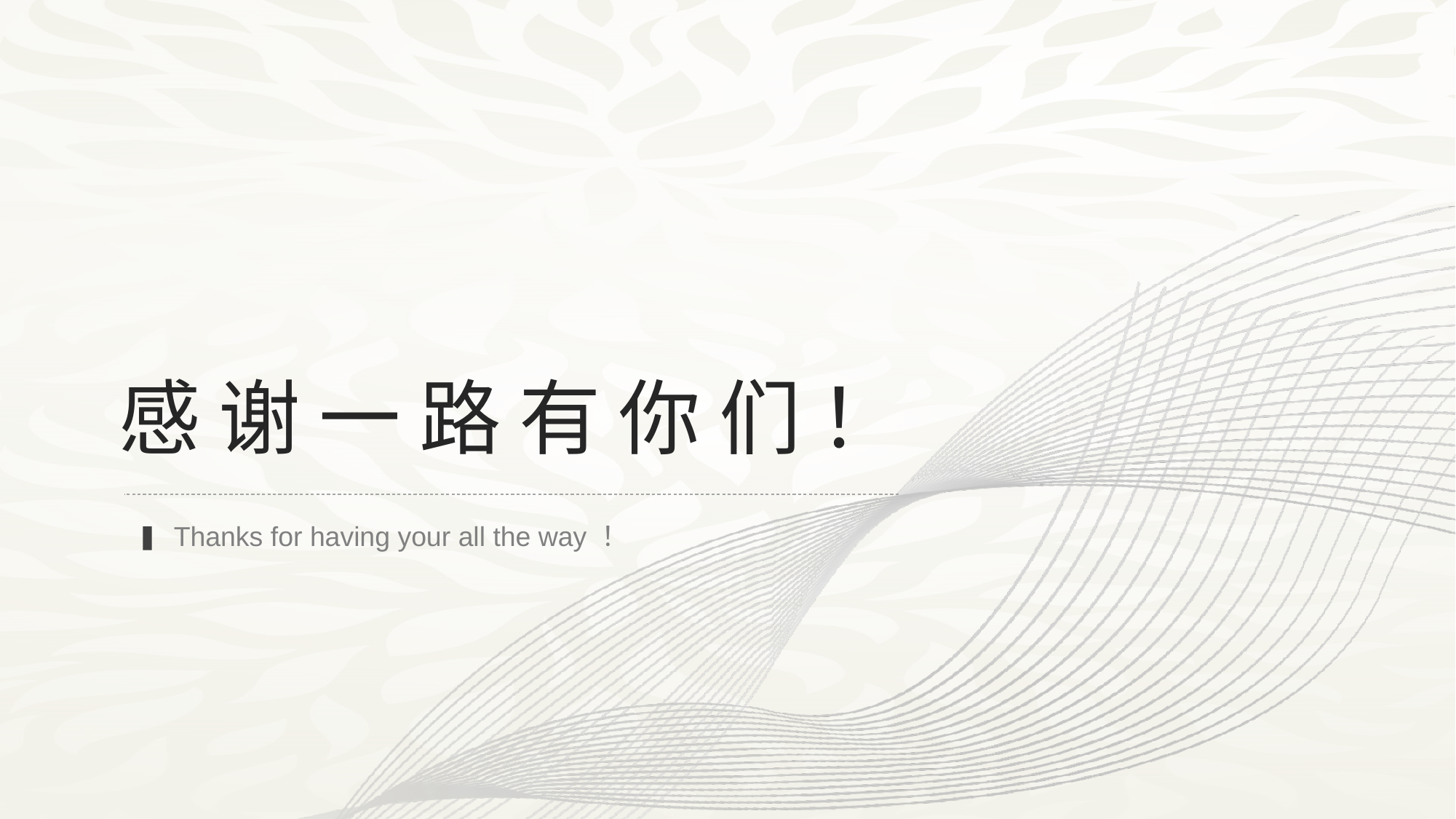

感谢一路有你们！
Thanks for having your all the way ！